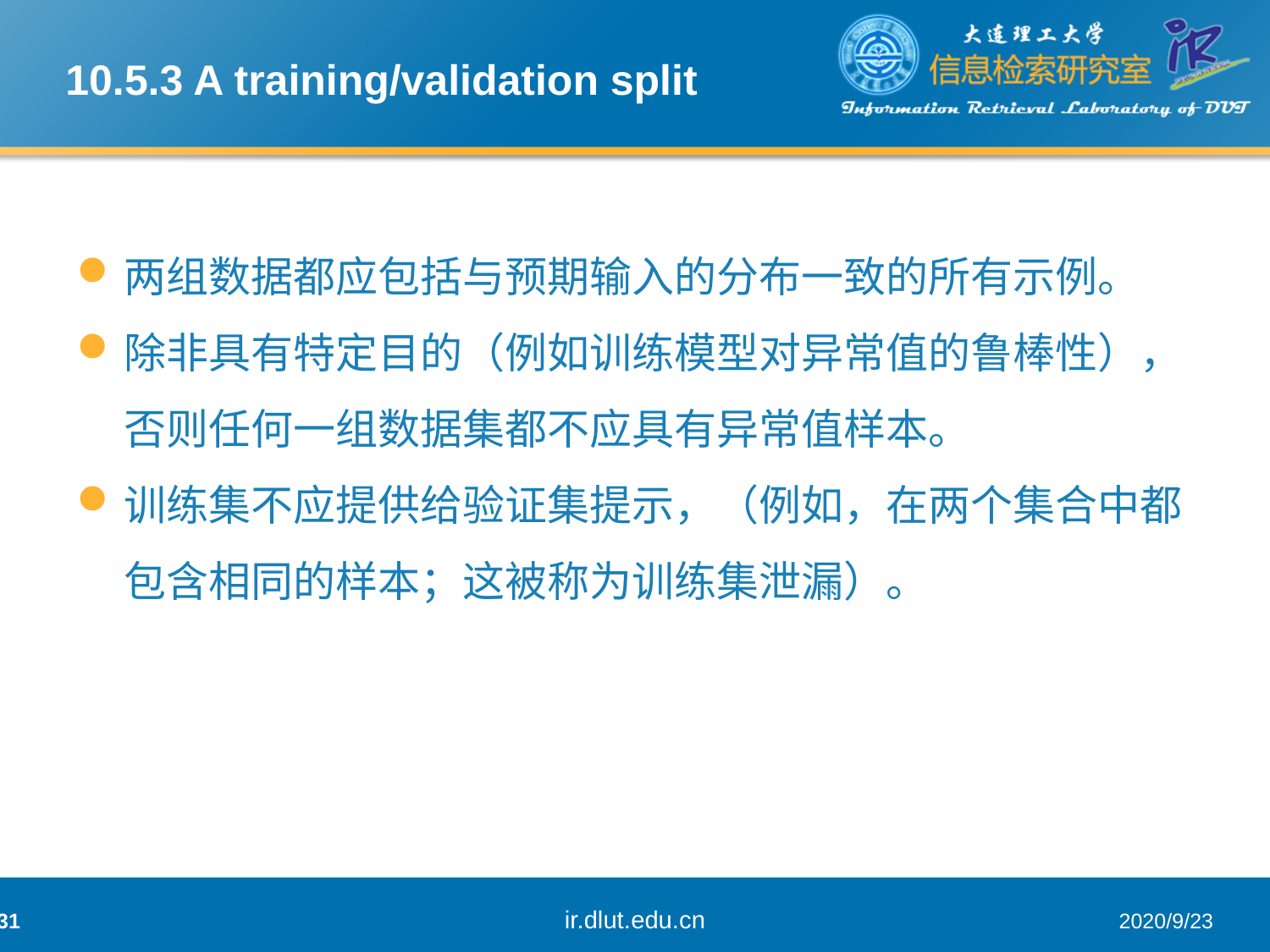

10.5.3 A training/validation split
两组数据都应包括与预期输入的分布一致的所有示例。
除非具有特定目的（例如训练模型对异常值的鲁棒性），否则任何一组数据集都不应具有异常值样本。
训练集不应提供给验证集提示，（例如，在两个集合中都包含相同的样本；这被称为训练集泄漏）。